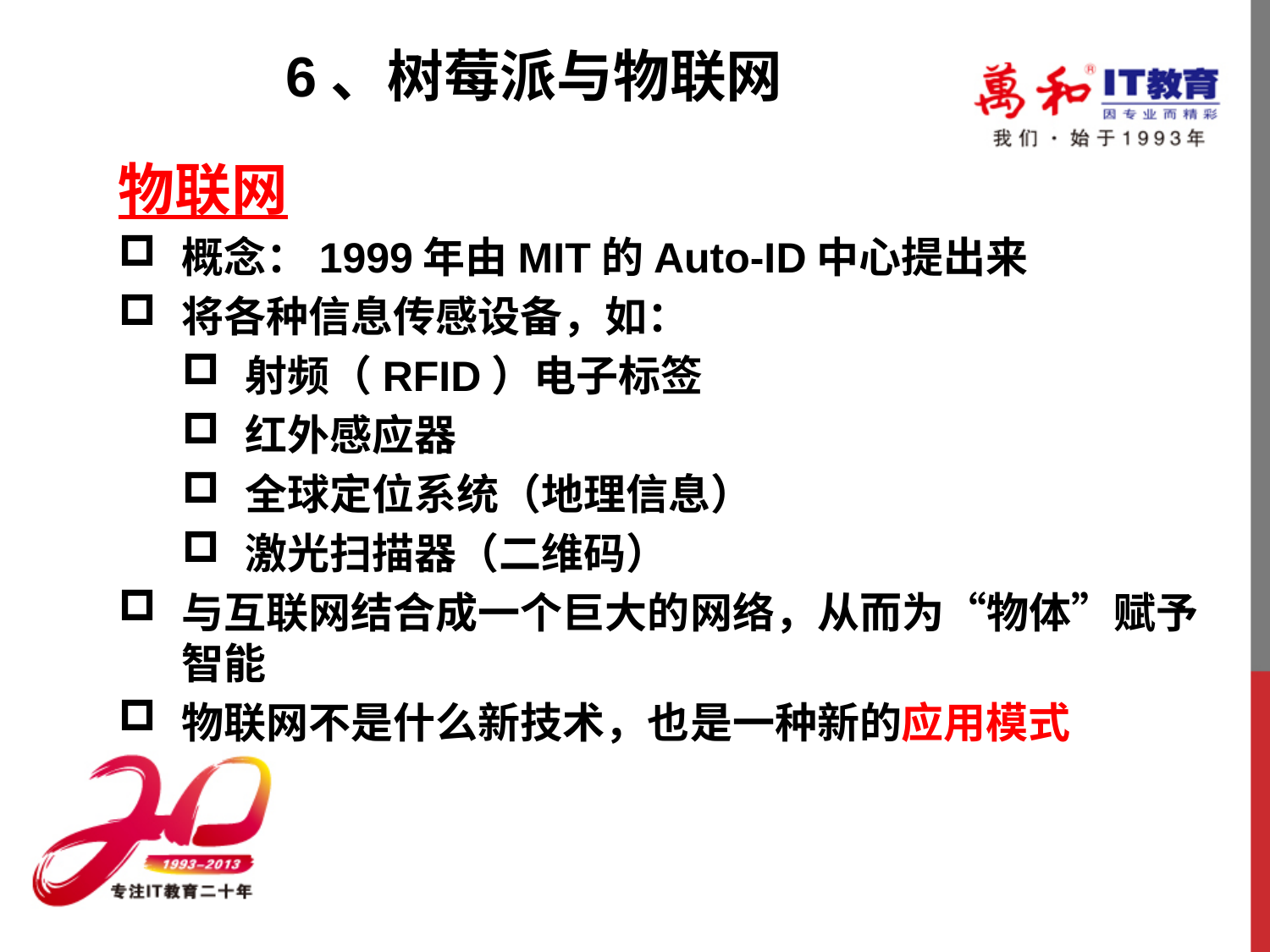

# 6、树莓派与物联网
物联网
概念：1999年由MIT的Auto-ID中心提出来
将各种信息传感设备，如：
射频（RFID）电子标签
红外感应器
全球定位系统（地理信息）
激光扫描器（二维码）
与互联网结合成一个巨大的网络，从而为“物体”赋予智能
物联网不是什么新技术，也是一种新的应用模式